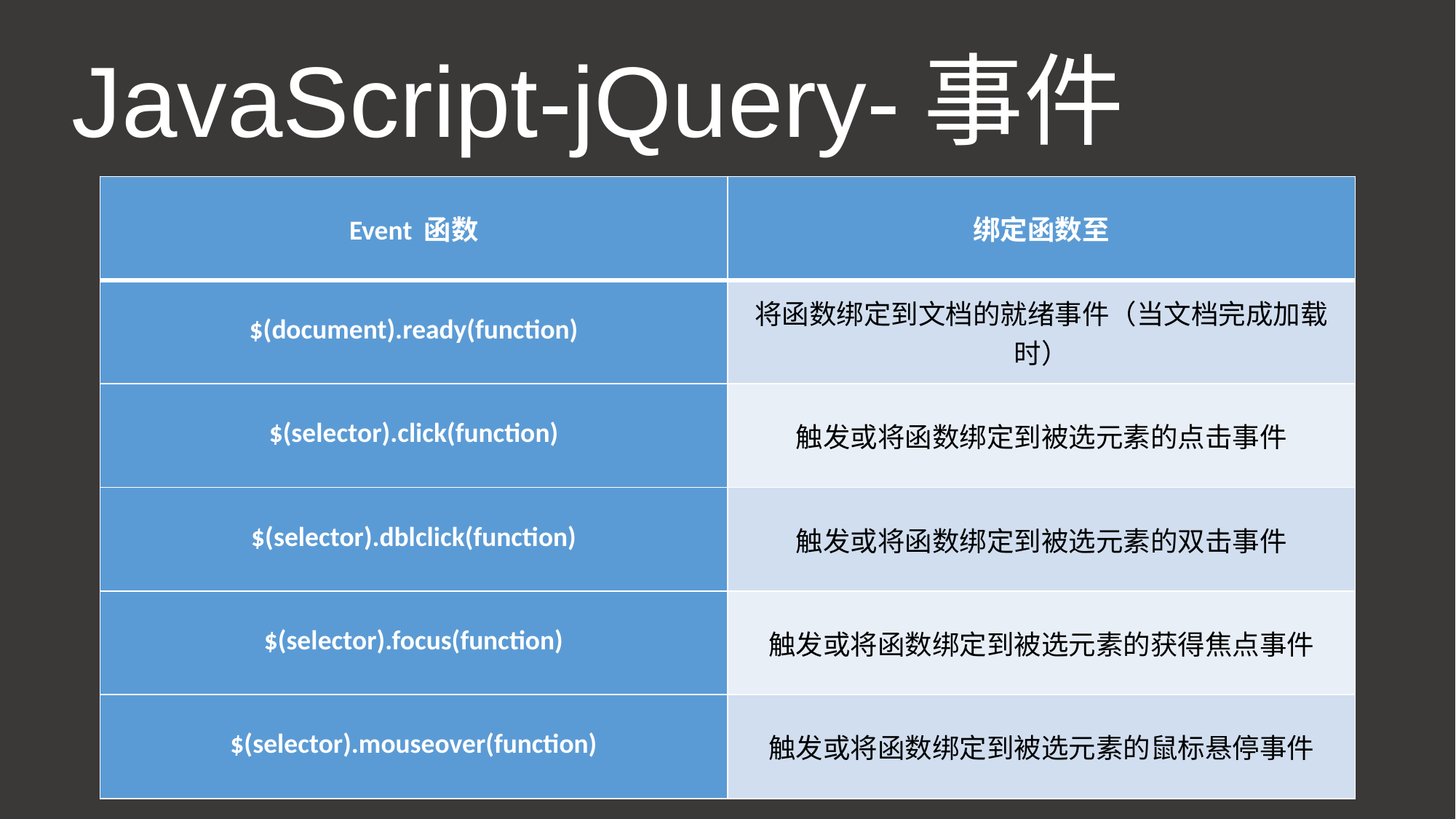

JavaScript-jQuery-事件
| Event 函数 | 绑定函数至 |
| --- | --- |
| $(document).ready(function) | 将函数绑定到文档的就绪事件（当文档完成加载时） |
| $(selector).click(function) | 触发或将函数绑定到被选元素的点击事件 |
| $(selector).dblclick(function) | 触发或将函数绑定到被选元素的双击事件 |
| $(selector).focus(function) | 触发或将函数绑定到被选元素的获得焦点事件 |
| $(selector).mouseover(function) | 触发或将函数绑定到被选元素的鼠标悬停事件 |